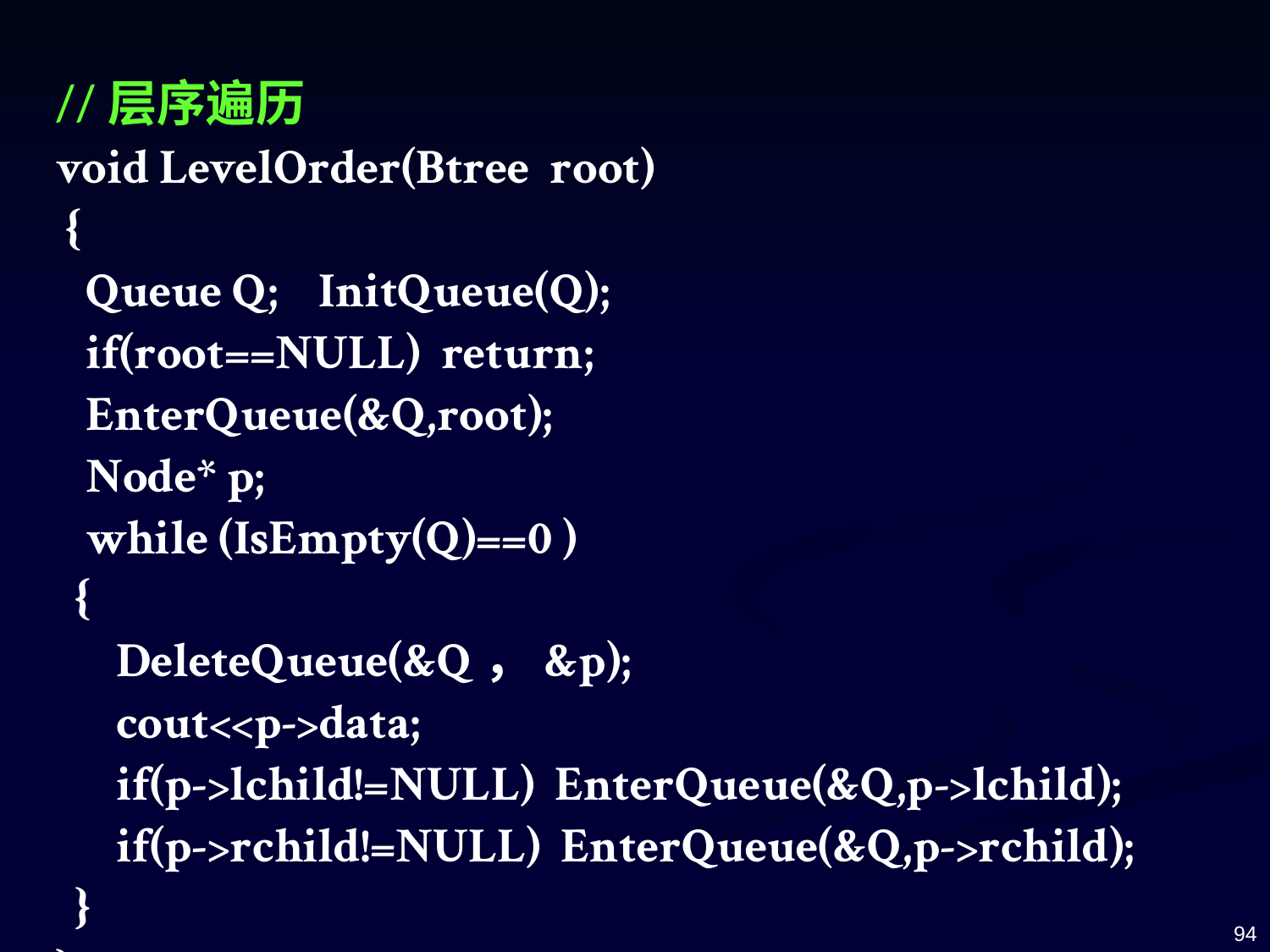

//层序遍历
void LevelOrder(Btree  root)
 {
   Queue Q;    InitQueue(Q);
   if(root==NULL)  return;
   EnterQueue(&Q,root);
   Node* p;
   while (IsEmpty(Q)==0 )
  {
      DeleteQueue(&Q，&p);
      cout<<p->data;
      if(p->lchild!=NULL)  EnterQueue(&Q,p->lchild);
      if(p->rchild!=NULL)  EnterQueue(&Q,p->rchild);
  }
}
94